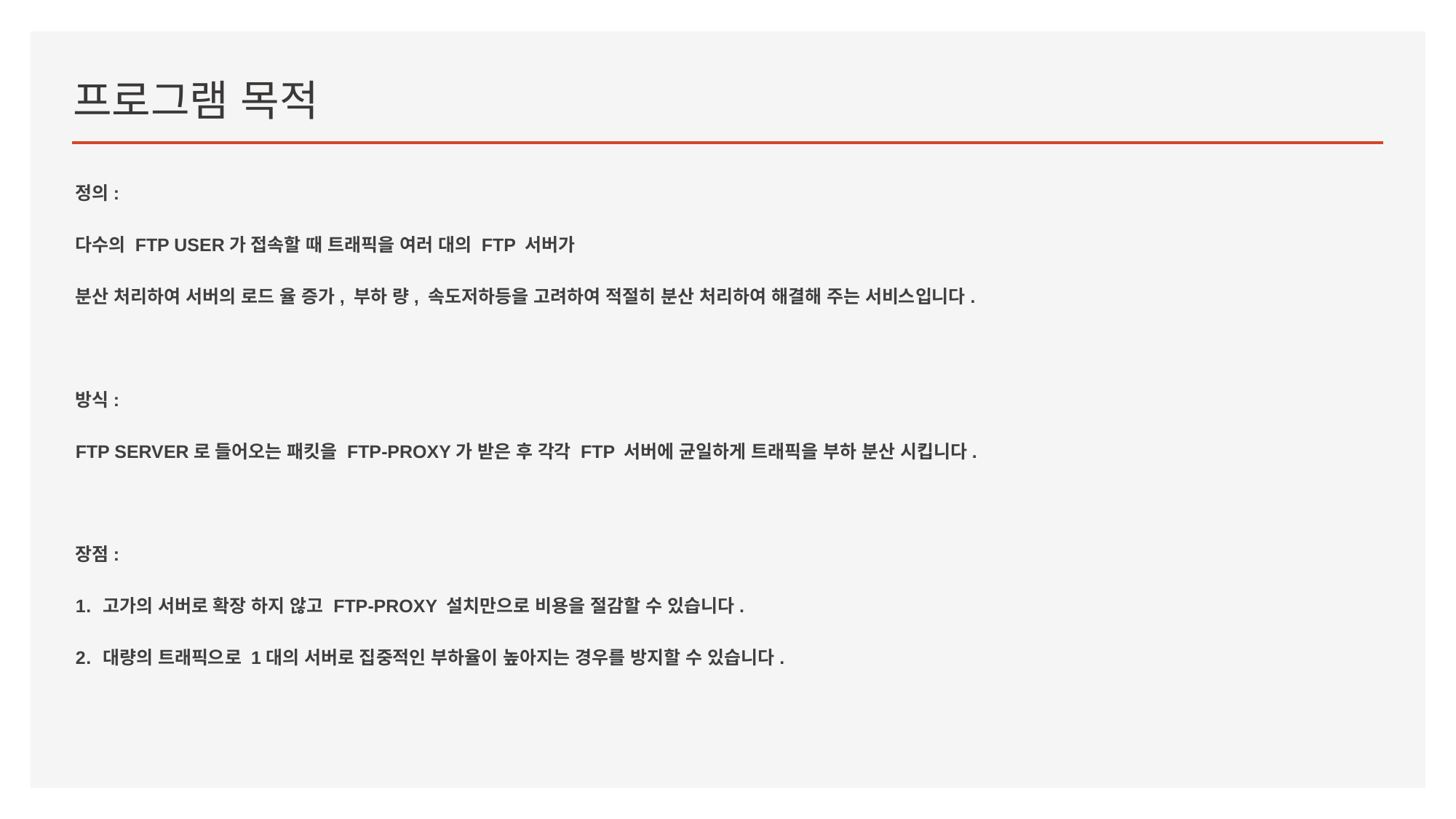

# 프로그램 목적
정의:
다수의 FTP USER가 접속할 때 트래픽을 여러 대의 FTP 서버가
분산 처리하여 서버의 로드 율 증가, 부하 량, 속도저하등을 고려하여 적절히 분산 처리하여 해결해 주는 서비스입니다.

방식:
FTP SERVER로 들어오는 패킷을 FTP-PROXY가 받은 후 각각 FTP 서버에 균일하게 트래픽을 부하 분산 시킵니다.

장점:
고가의 서버로 확장 하지 않고 FTP-PROXY 설치만으로 비용을 절감할 수 있습니다.
대량의 트래픽으로 1대의 서버로 집중적인 부하율이 높아지는 경우를 방지할 수 있습니다.